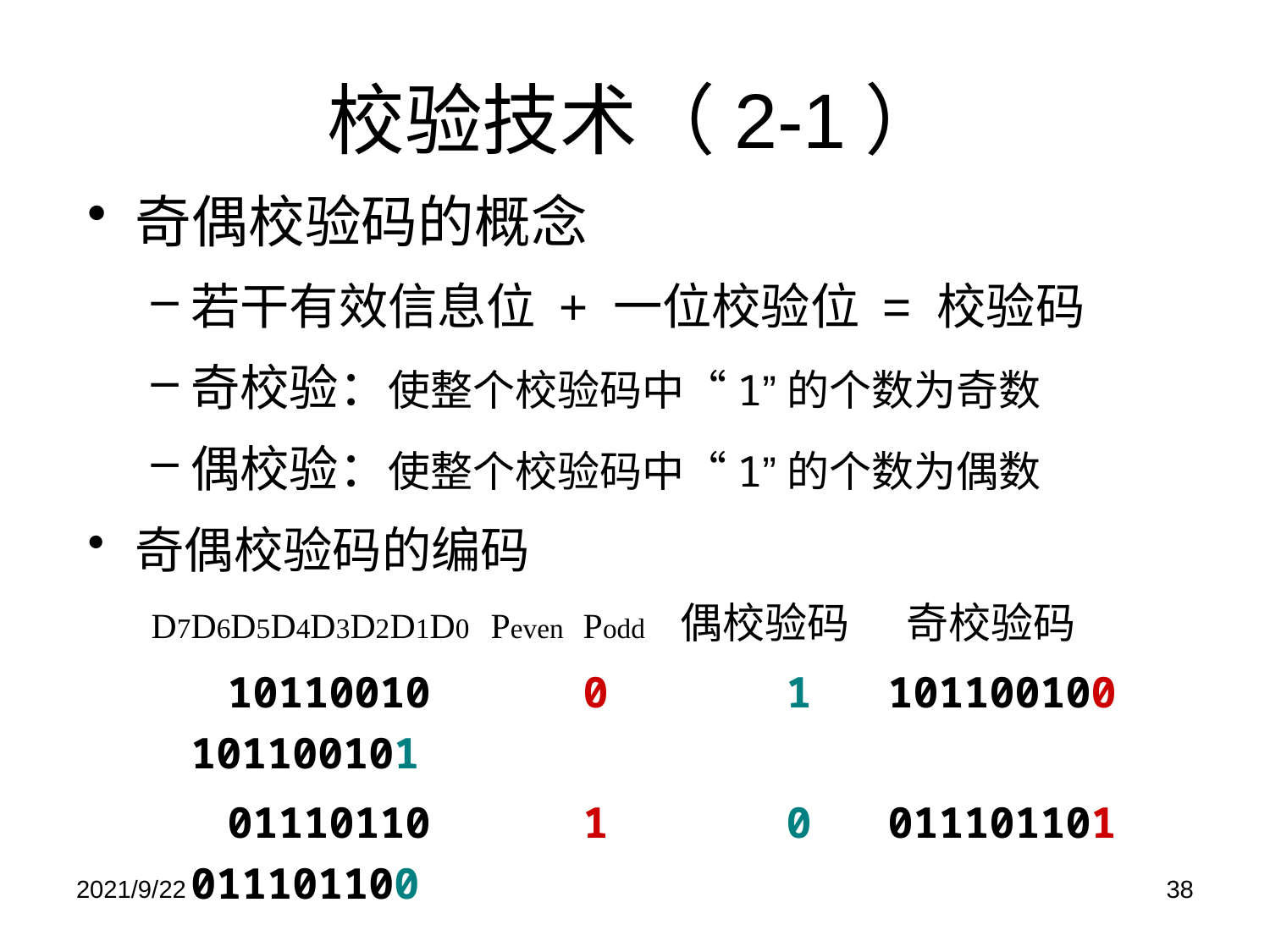

# 校验技术（2-1）
奇偶校验码的概念
若干有效信息位 + 一位校验位 = 校验码
奇校验：使整个校验码中“1”的个数为奇数
偶校验：使整个校验码中“1”的个数为偶数
奇偶校验码的编码
D7D6D5D4D3D2D1D0  Peven  Podd    偶校验码      奇校验码
   10110010      0       1   101100100    101100101
   01110110      1       0   011101101    011101100
2021/9/22
38